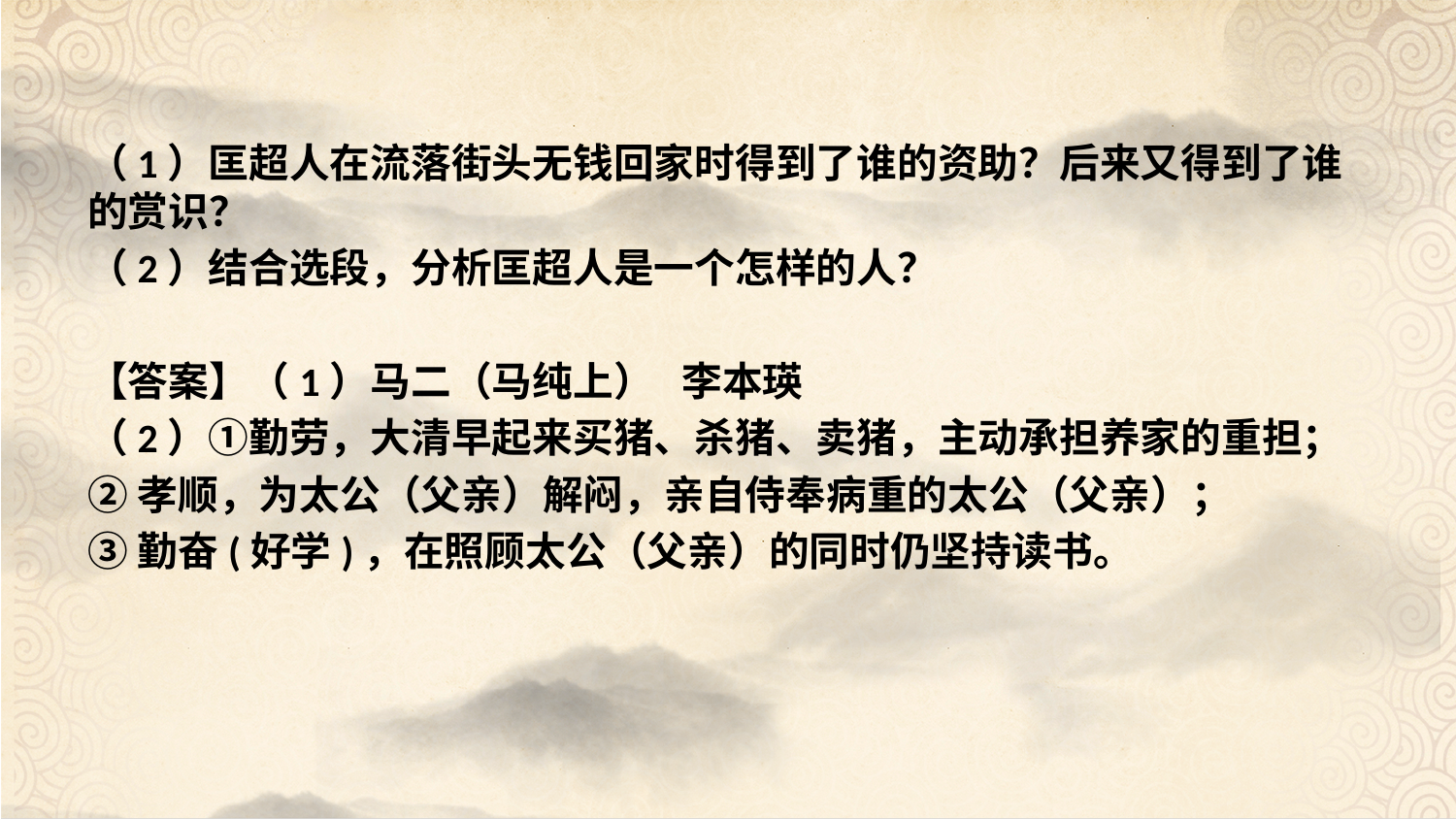

（1）匡超人在流落街头无钱回家时得到了谁的资助？后来又得到了谁的赏识？
（2）结合选段，分析匡超人是一个怎样的人？

【答案】（1）马二（马纯上）   李本瑛
（2）①勤劳，大清早起来买猪、杀猪、卖猪，主动承担养家的重担；
②孝顺，为太公（父亲）解闷，亲自侍奉病重的太公（父亲）；
③勤奋(好学)，在照顾太公（父亲）的同时仍坚持读书。